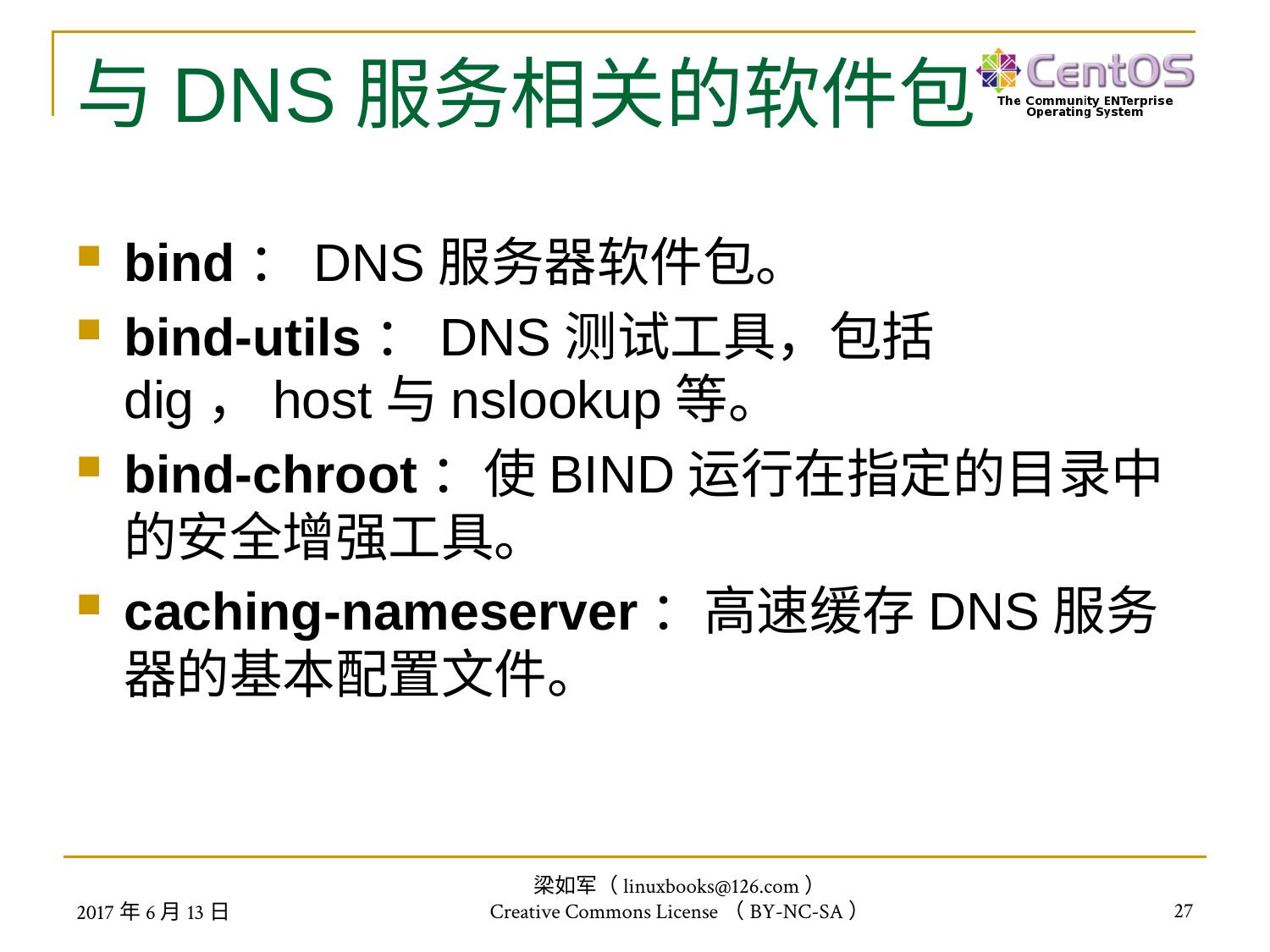

# 与DNS服务相关的软件包
bind：DNS服务器软件包。
bind-utils：DNS测试工具，包括dig，host与nslookup等。
bind-chroot：使BIND运行在指定的目录中的安全增强工具。
caching-nameserver：高速缓存DNS服务器的基本配置文件。
梁如军（linuxbooks@126.com）
Creative Commons License（BY-NC-SA）
2017年6月13日
27